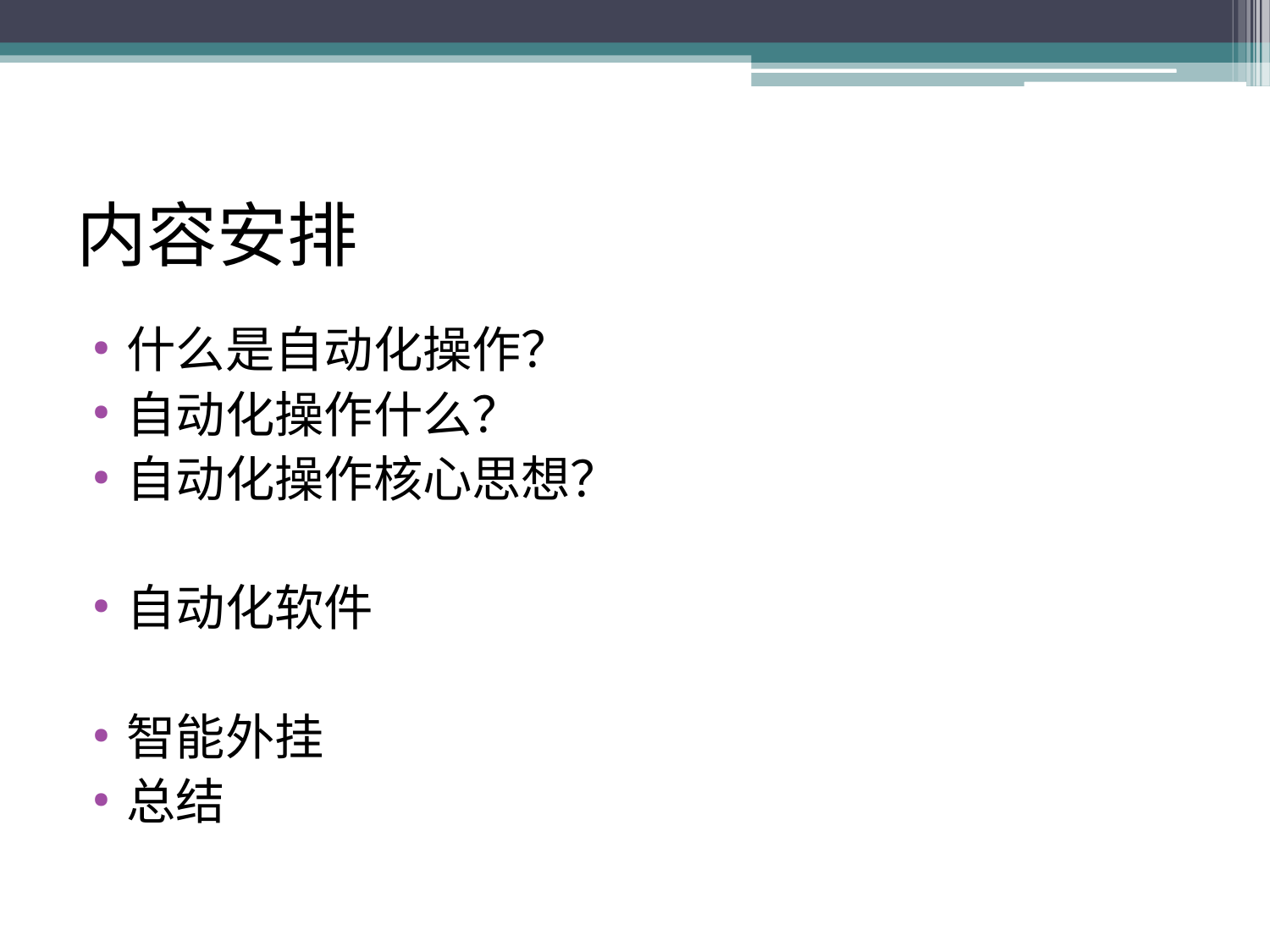

内容安排
什么是自动化操作？
自动化操作什么？
自动化操作核心思想？

自动化软件

智能外挂
总结